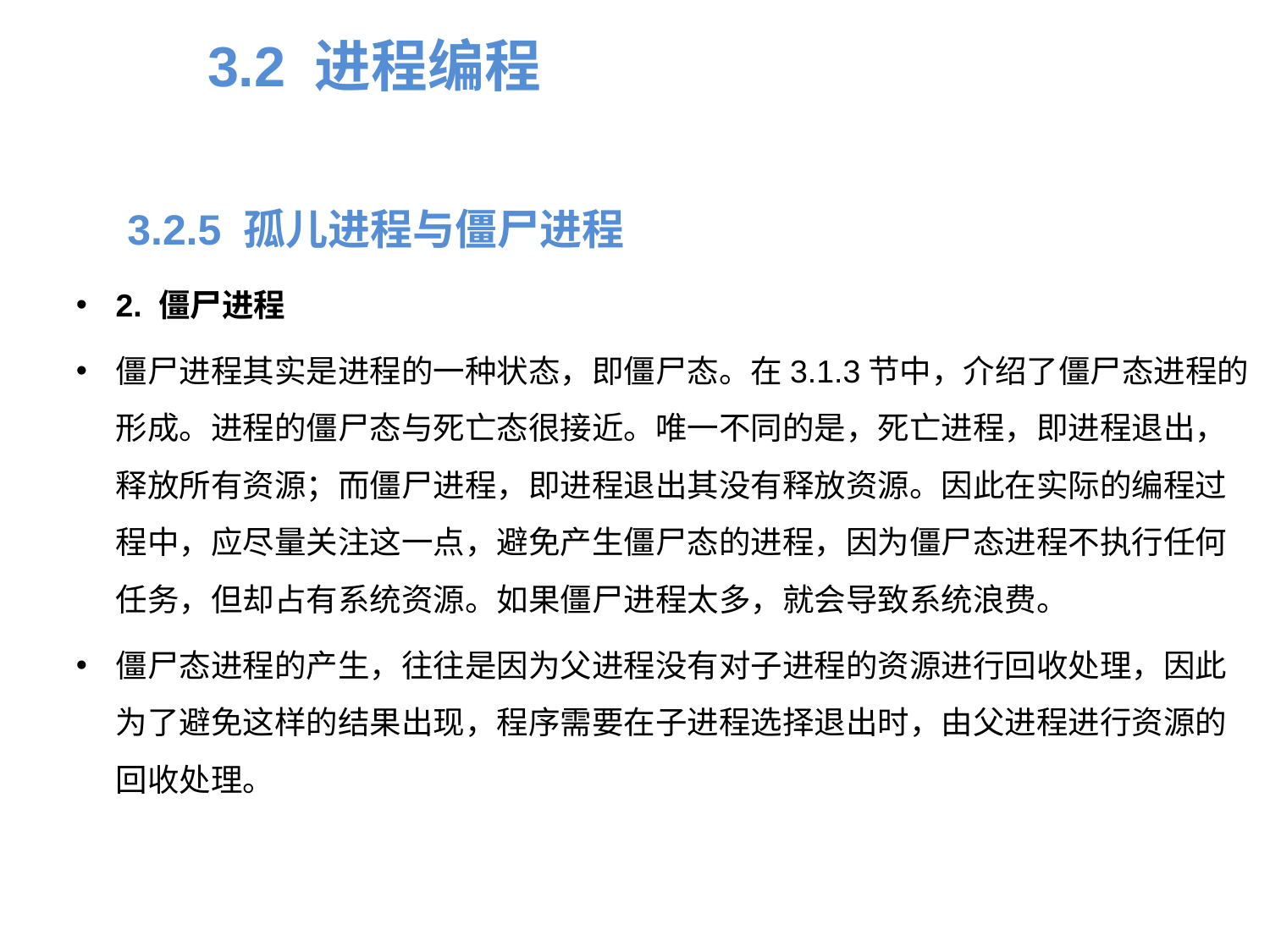

3.2 进程编程
3.2.5 孤儿进程与僵尸进程
2. 僵尸进程
僵尸进程其实是进程的一种状态，即僵尸态。在3.1.3节中，介绍了僵尸态进程的形成。进程的僵尸态与死亡态很接近。唯一不同的是，死亡进程，即进程退出，释放所有资源；而僵尸进程，即进程退出其没有释放资源。因此在实际的编程过程中，应尽量关注这一点，避免产生僵尸态的进程，因为僵尸态进程不执行任何任务，但却占有系统资源。如果僵尸进程太多，就会导致系统浪费。
僵尸态进程的产生，往往是因为父进程没有对子进程的资源进行回收处理，因此为了避免这样的结果出现，程序需要在子进程选择退出时，由父进程进行资源的回收处理。